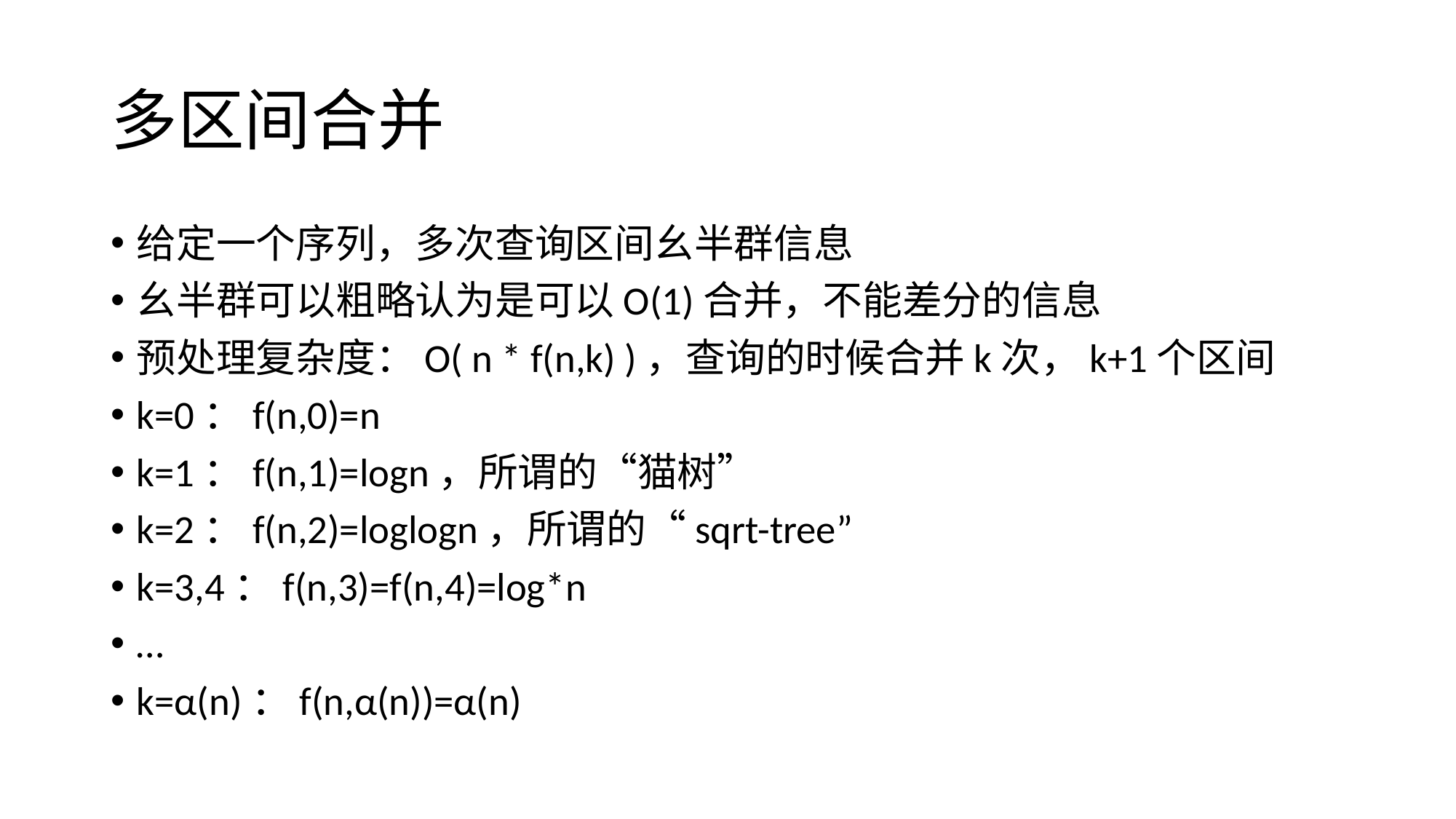

# 多区间合并
给定一个序列，多次查询区间幺半群信息
幺半群可以粗略认为是可以O(1)合并，不能差分的信息
预处理复杂度：O( n * f(n,k) )，查询的时候合并k次，k+1个区间
k=0：f(n,0)=n
k=1：f(n,1)=logn，所谓的“猫树”
k=2：f(n,2)=loglogn，所谓的“sqrt-tree”
k=3,4：f(n,3)=f(n,4)=log*n
…
k=α(n)：f(n,α(n))=α(n)